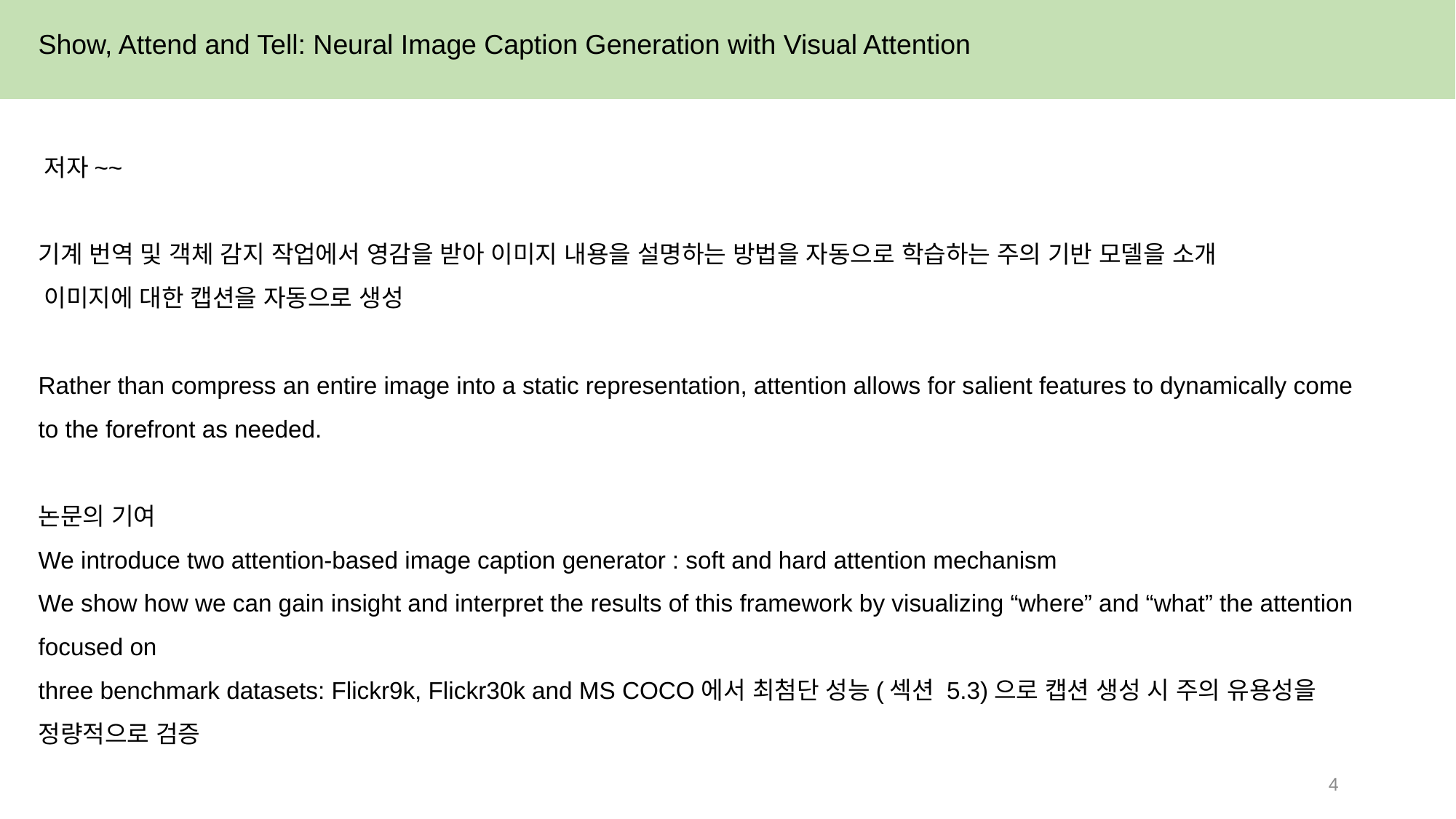

Show, Attend and Tell: Neural Image Caption Generation with Visual Attention
﻿저자~~

기계 번역 및 객체 감지 작업에서 영감을 받아 이미지 내용을 설명하는 방법을 자동으로 학습하는 주의 기반 모델을 소개
﻿이미지에 대한 캡션을 자동으로 생성

Rather than compress an entire image into a static representation, attention allows for salient features to dynamically come to the forefront as needed.

논문의 기여
We introduce two attention-based image caption generator : soft and hard attention mechanism
We show how we can gain insight and interpret the results of this framework by visualizing “where” and “what” the attention focused on
﻿three benchmark datasets: Flickr9k, Flickr30k and MS COCO에서 최첨단 성능(섹션 5.3)으로 캡션 생성 시 주의 유용성을 정량적으로 검증
4